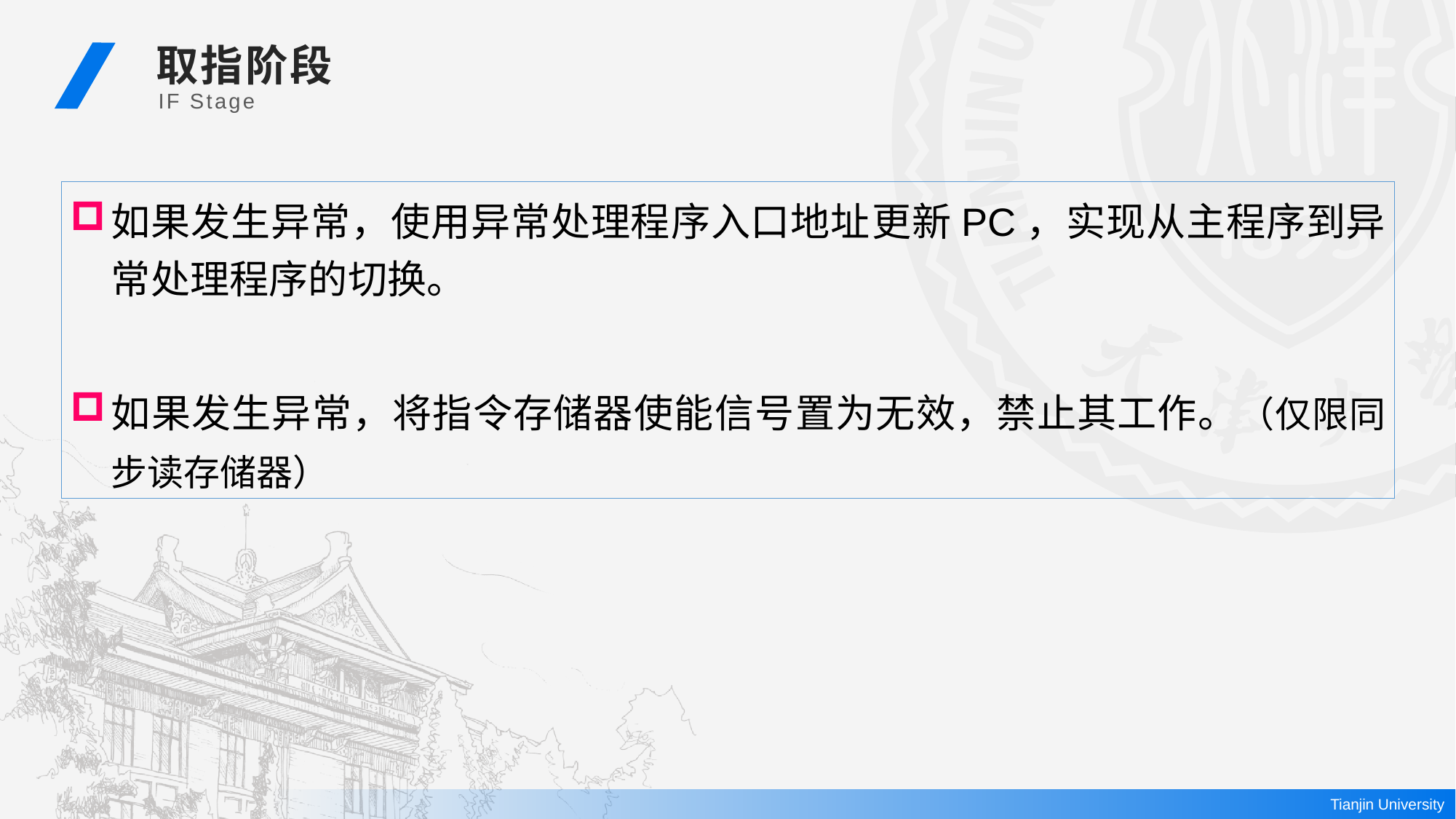

取指阶段
IF Stage
如果发生异常，使用异常处理程序入口地址更新PC，实现从主程序到异常处理程序的切换。

如果发生异常，将指令存储器使能信号置为无效，禁止其工作。（仅限同步读存储器）